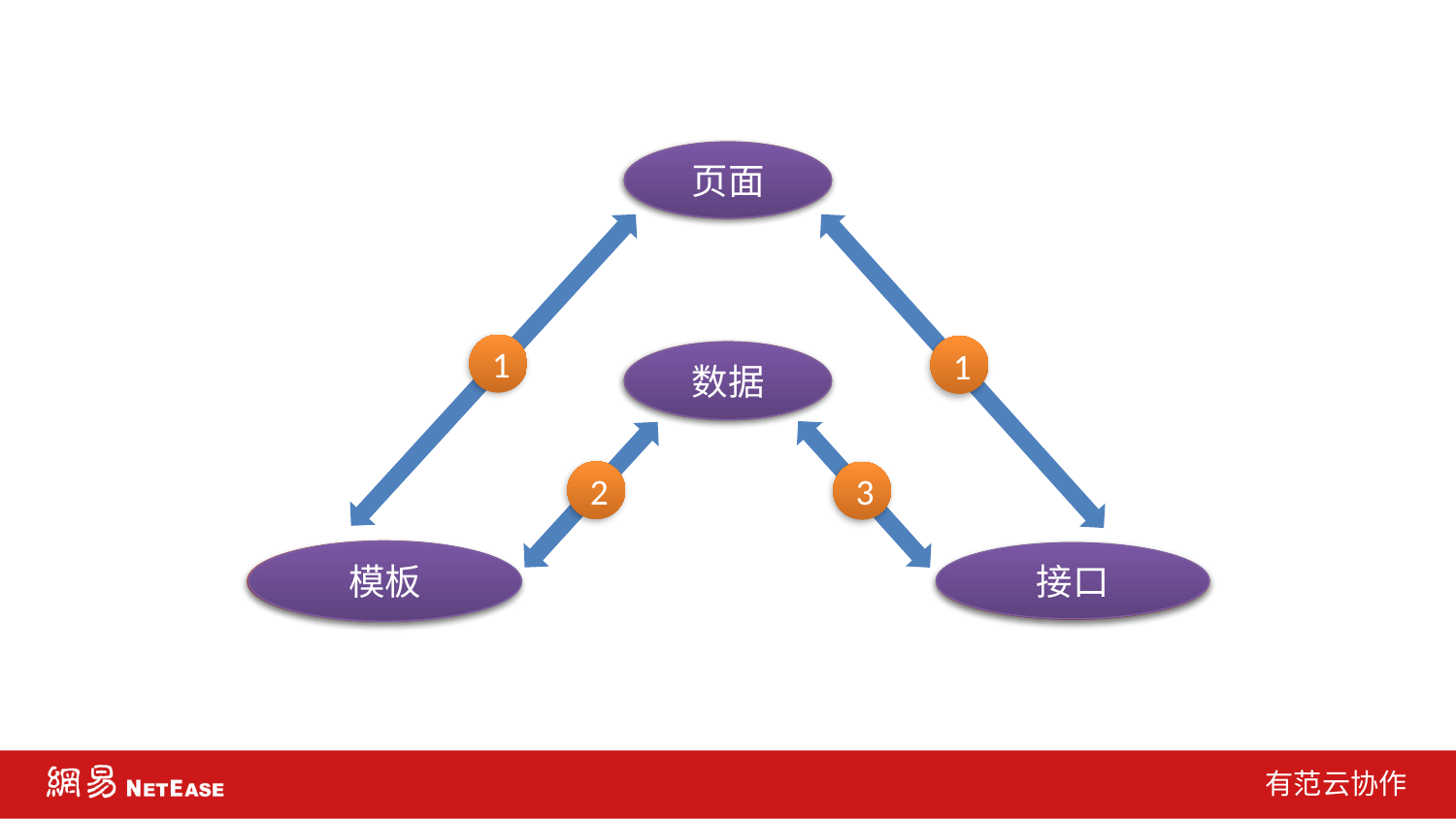

URL
页面

1
1
Model
数据

2
3
Template
模板
接口
API
有范云协作